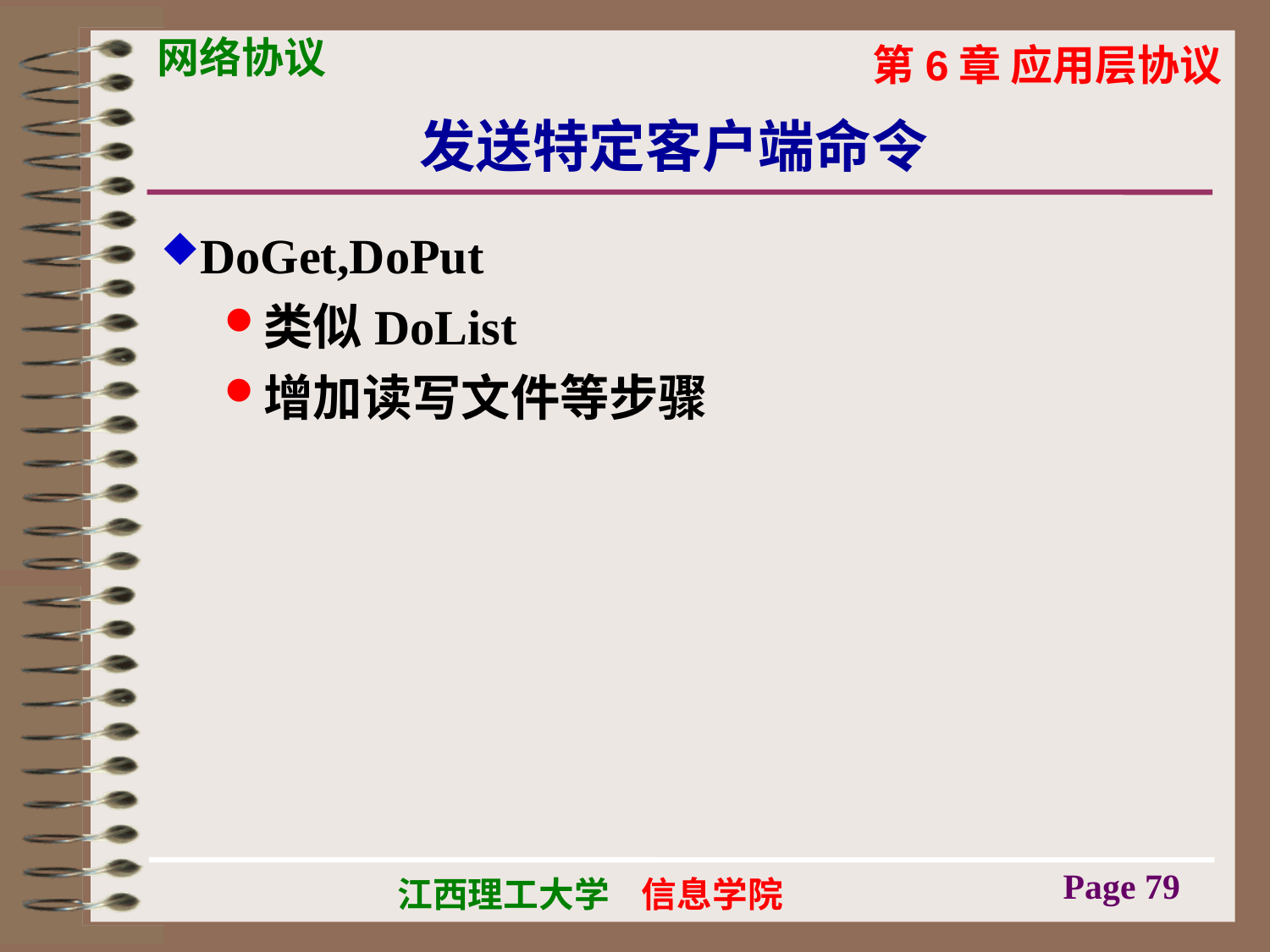

# 发送特定客户端命令
DoGet,DoPut
类似DoList
增加读写文件等步骤
Page 79